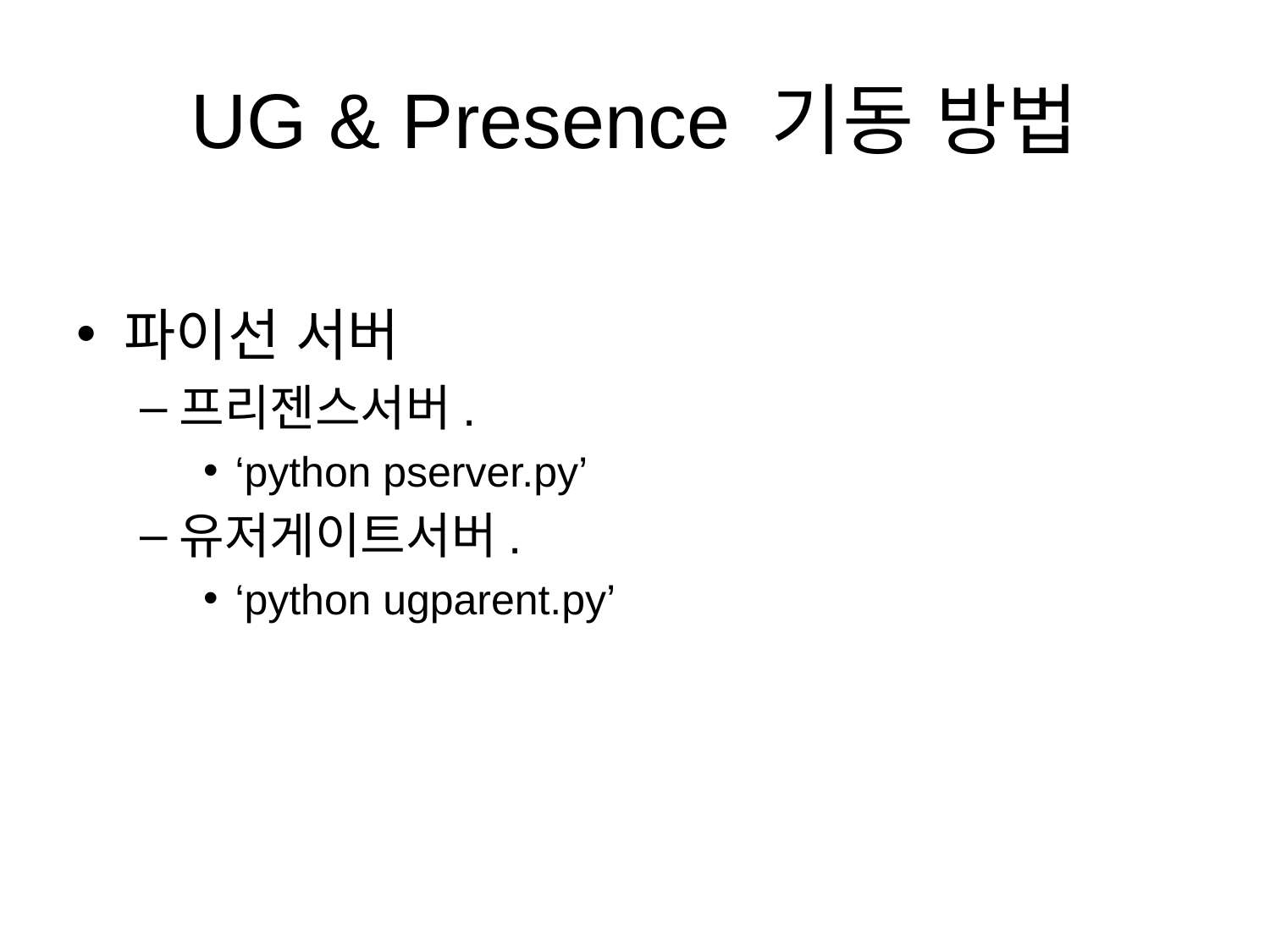

# UG & Presence 기동 방법

파이선 서버
프리젠스서버.
‘python pserver.py’
유저게이트서버.
‘python ugparent.py’